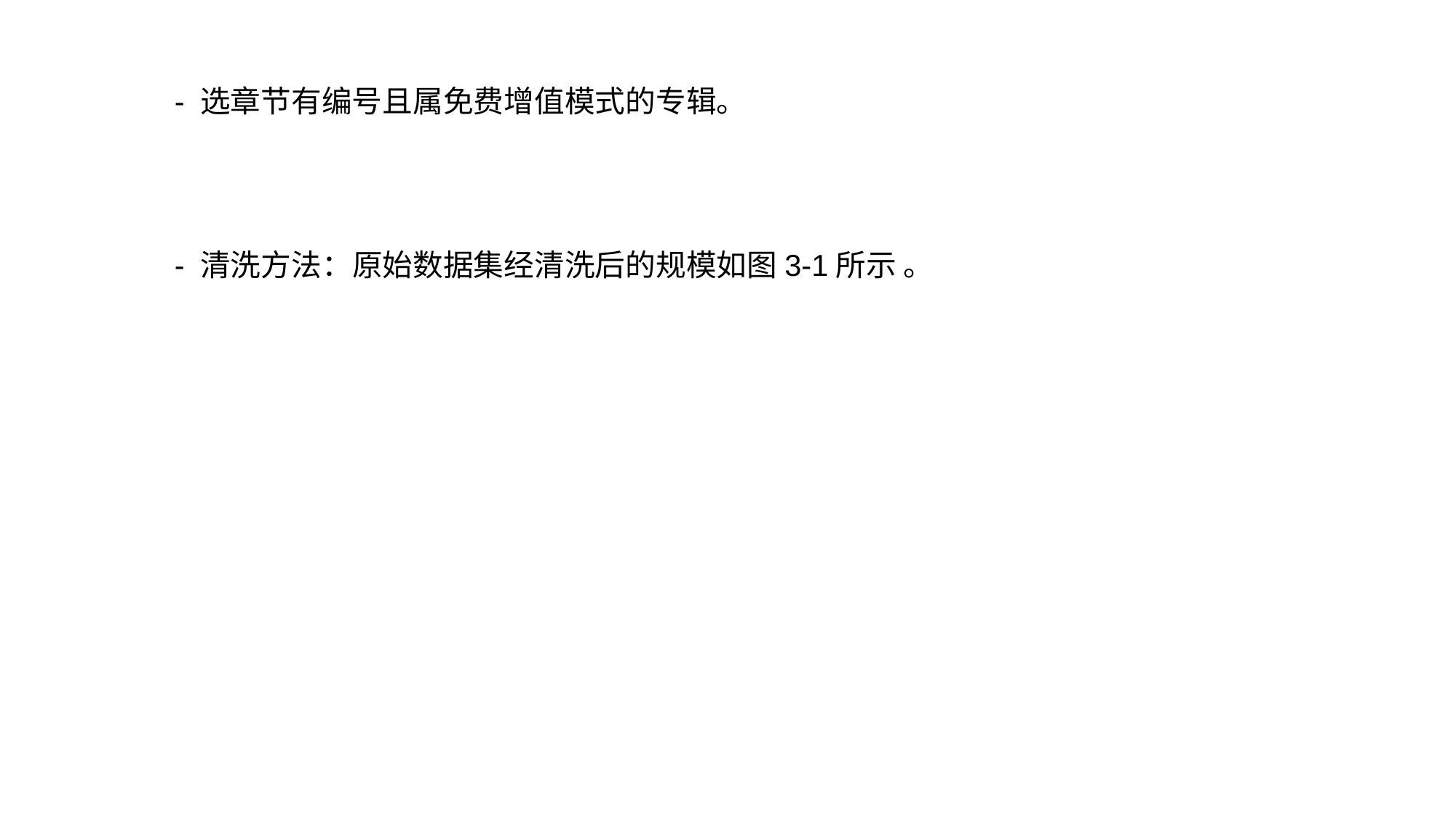

- 选章节有编号且属免费增值模式的专辑。

- 清洗方法：原始数据集经清洗后的规模如图3-1所示 。